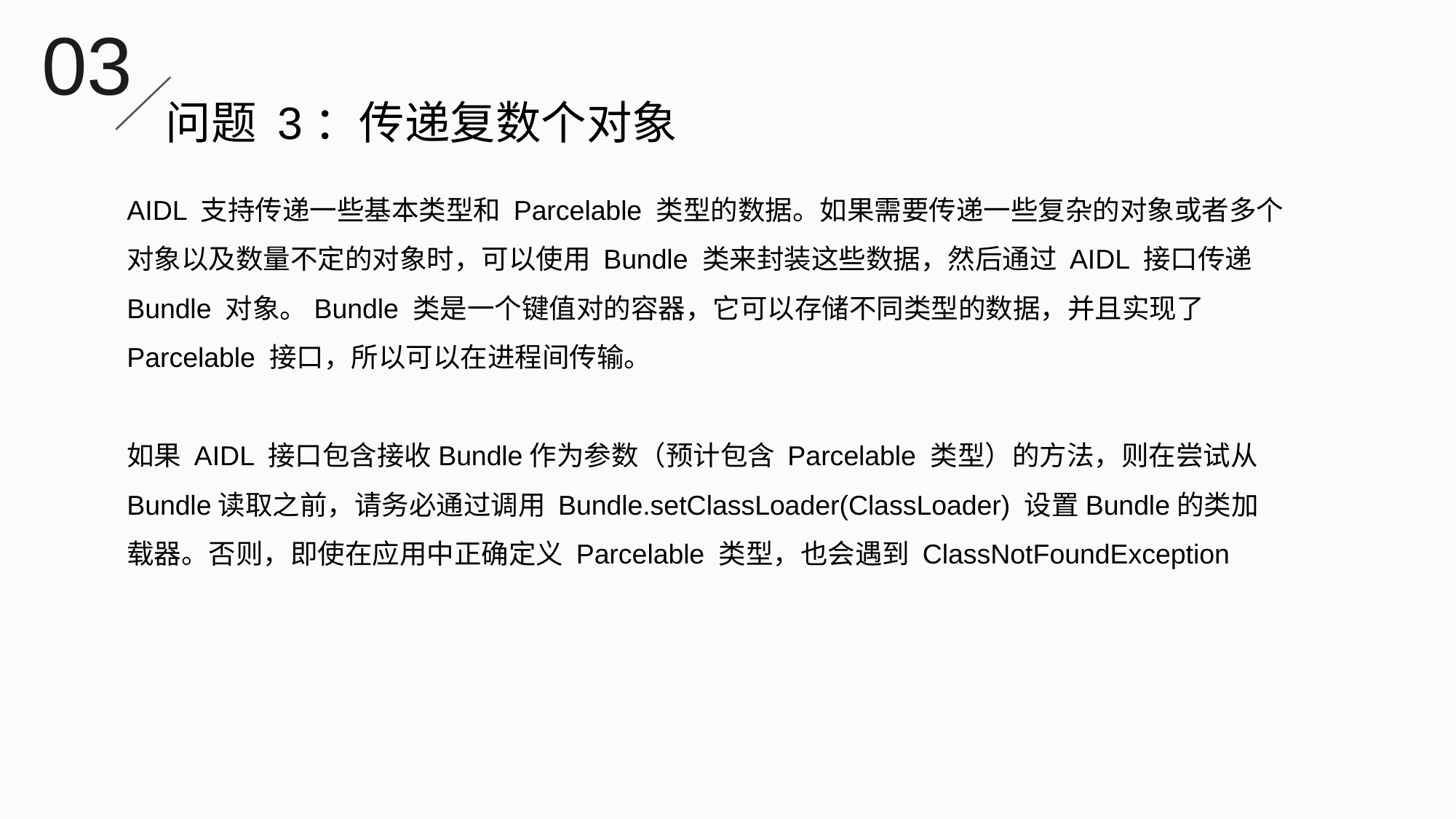

03
问题 3：传递复数个对象
AIDL 支持传递一些基本类型和 Parcelable 类型的数据。如果需要传递一些复杂的对象或者多个对象以及数量不定的对象时，可以使用 Bundle 类来封装这些数据，然后通过 AIDL 接口传递 Bundle 对象。Bundle 类是一个键值对的容器，它可以存储不同类型的数据，并且实现了 Parcelable 接口，所以可以在进程间传输。

如果 AIDL 接口包含接收Bundle作为参数（预计包含 Parcelable 类型）的方法，则在尝试从Bundle读取之前，请务必通过调用 Bundle.setClassLoader(ClassLoader) 设置Bundle的类加载器。否则，即使在应用中正确定义 Parcelable 类型，也会遇到 ClassNotFoundException